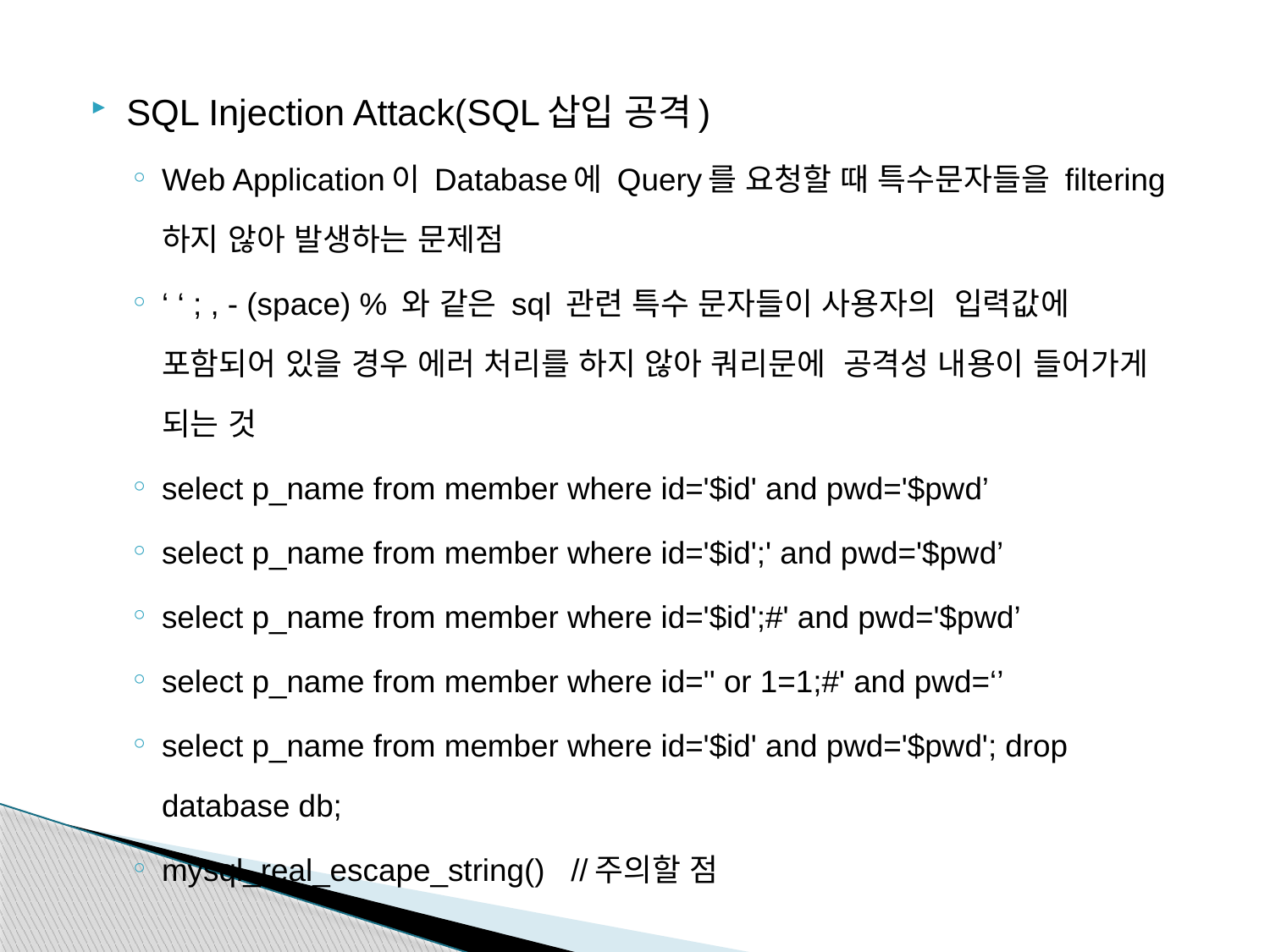

SQL Injection Attack(SQL삽입 공격)
Web Application이 Database에 Query를 요청할 때 특수문자들을 filtering 하지 않아 발생하는 문제점
‘ ‘ ; , - (space) % 와 같은 sql 관련 특수 문자들이 사용자의  입력값에  포함되어 있을 경우 에러 처리를 하지 않아 쿼리문에  공격성 내용이 들어가게 되는 것
select p_name from member where id='$id' and pwd='$pwd’
select p_name from member where id='$id';' and pwd='$pwd’
select p_name from member where id='$id';#' and pwd='$pwd’
select p_name from member where id='' or 1=1;#' and pwd=‘’
select p_name from member where id='$id' and pwd='$pwd'; drop database db;
mysql_real_escape_string()   //주의할 점